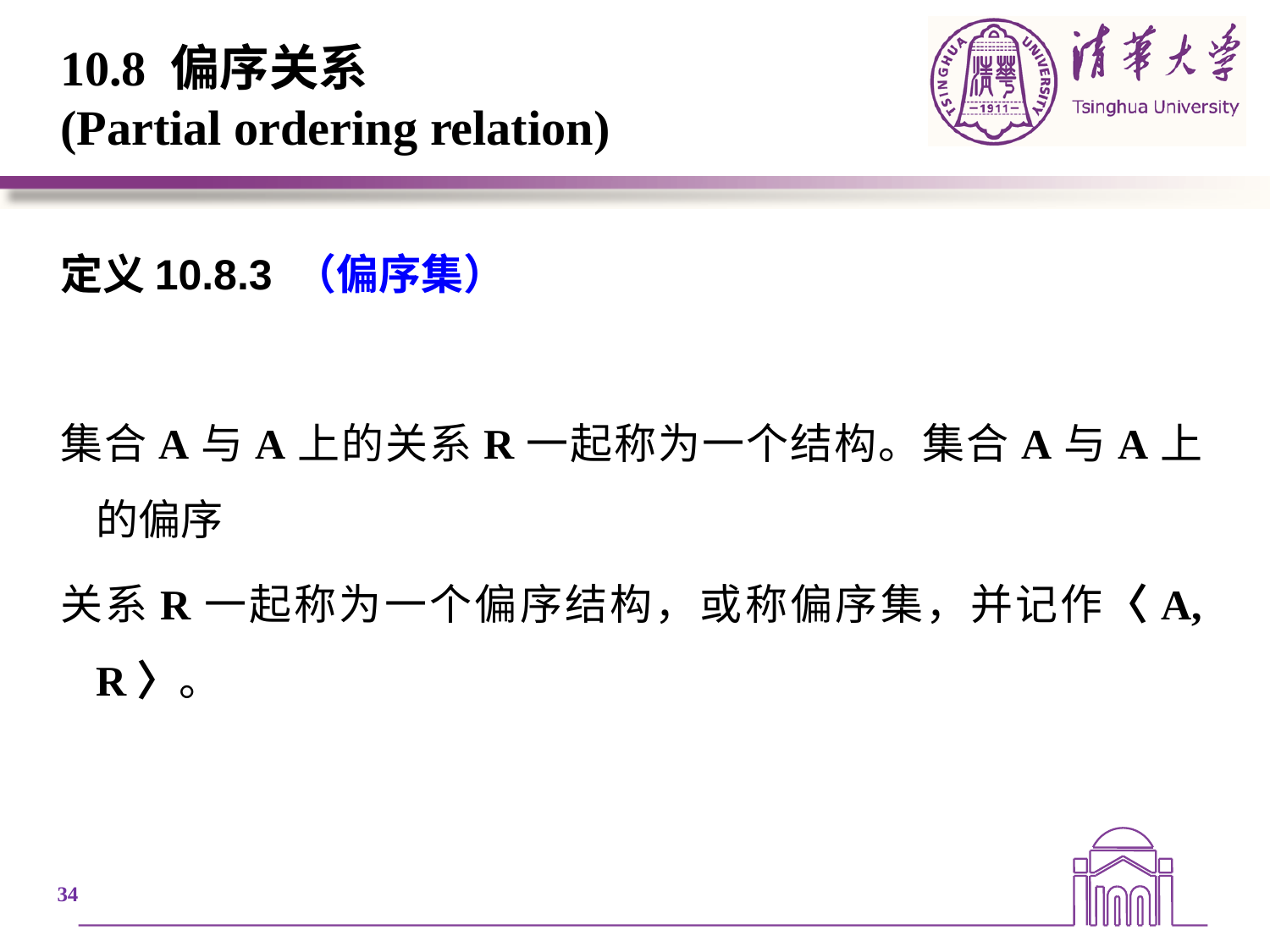

# 10.8 偏序关系 (Partial ordering relation)
定义10.8.3 （偏序集）

集合A与A上的关系R一起称为一个结构。集合A与A上的偏序
关系R一起称为一个偏序结构，或称偏序集，并记作〈A, R〉。